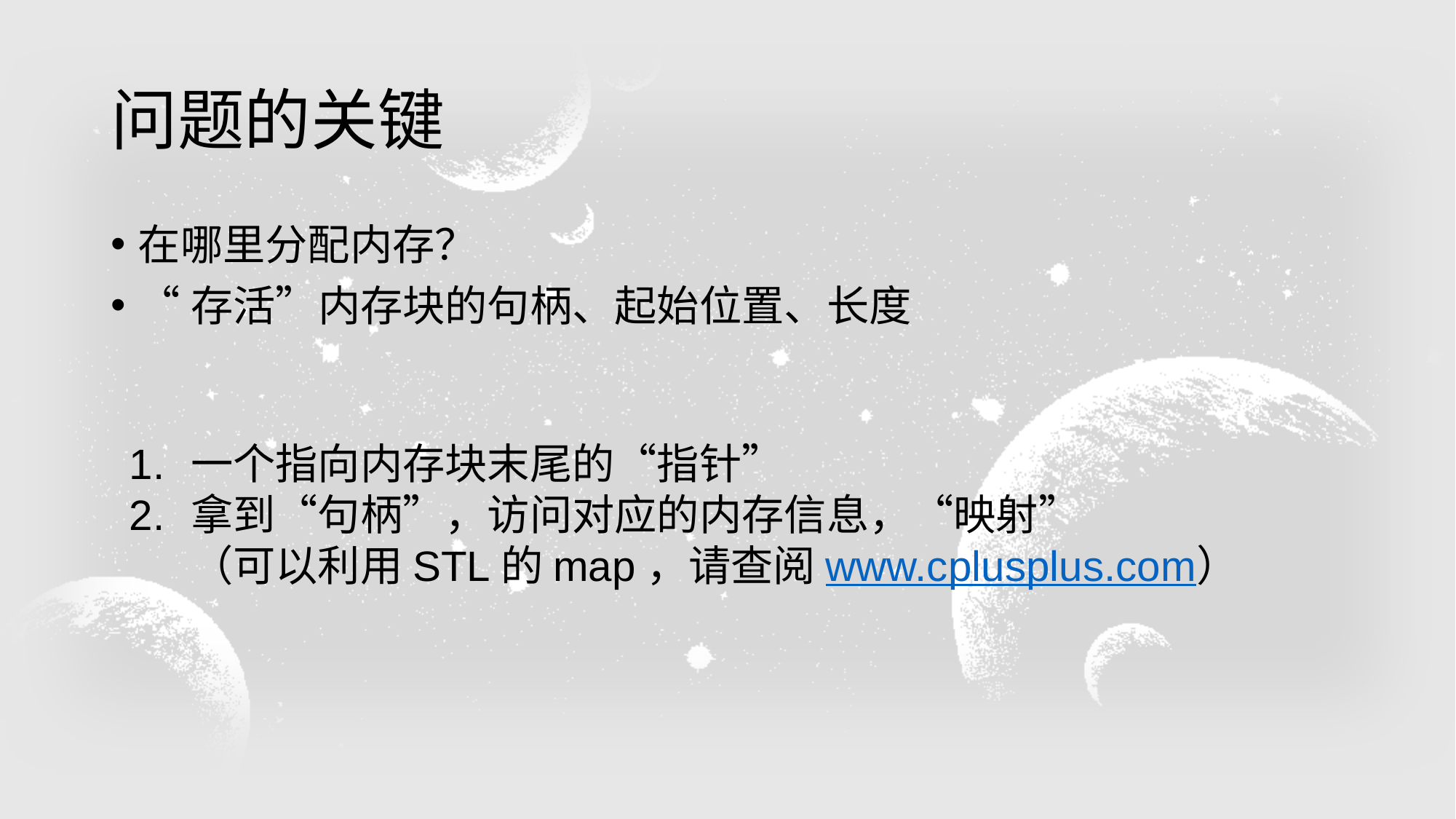

# 问题的关键
在哪里分配内存？
“存活”内存块的句柄、起始位置、长度

一个指向内存块末尾的“指针”
拿到“句柄”，访问对应的内存信息，“映射”
（可以利用STL的map，请查阅www.cplusplus.com）